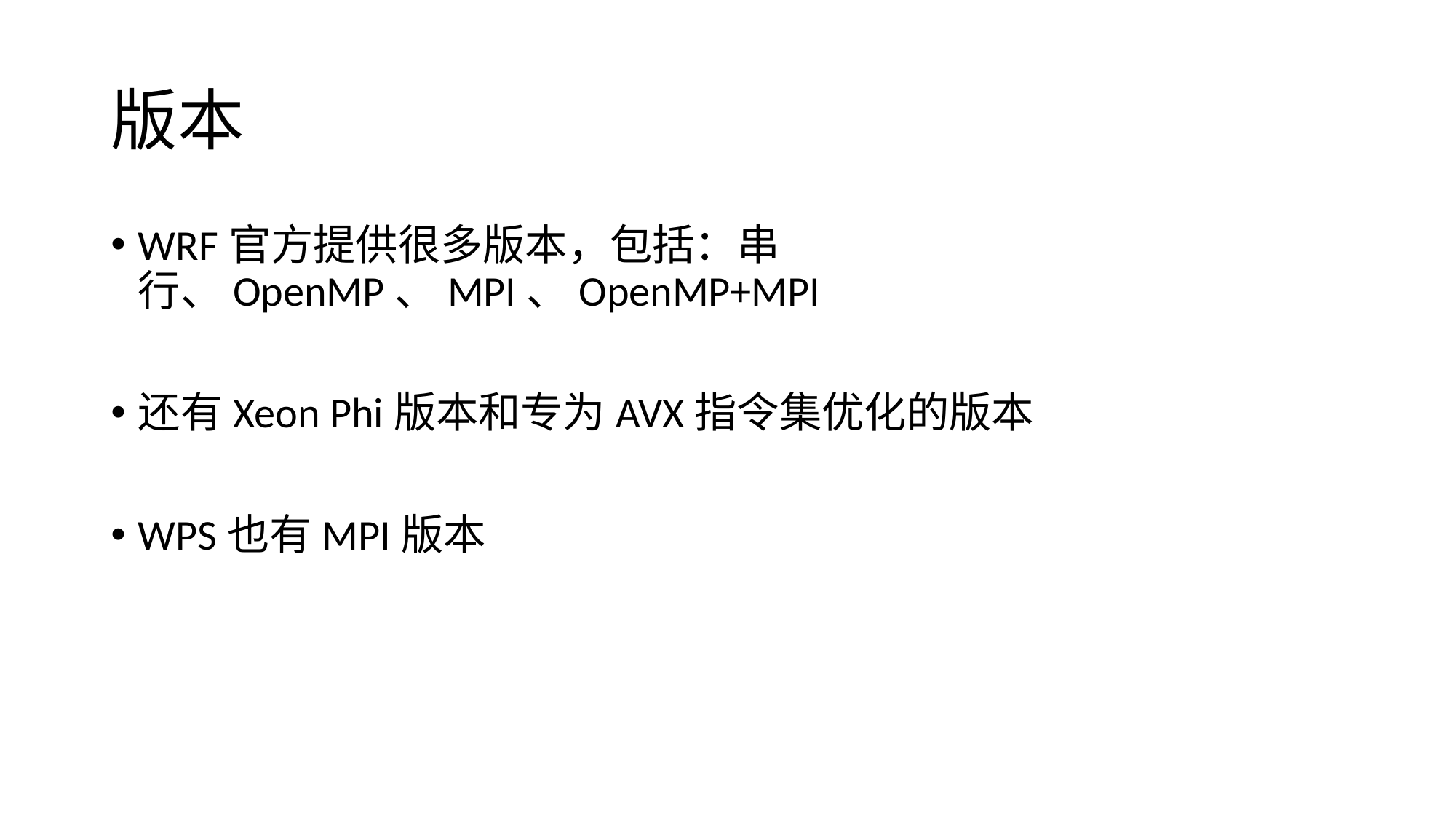

# 版本
WRF官方提供很多版本，包括：串行、OpenMP、MPI、OpenMP+MPI

还有Xeon Phi版本和专为AVX指令集优化的版本

WPS也有MPI版本